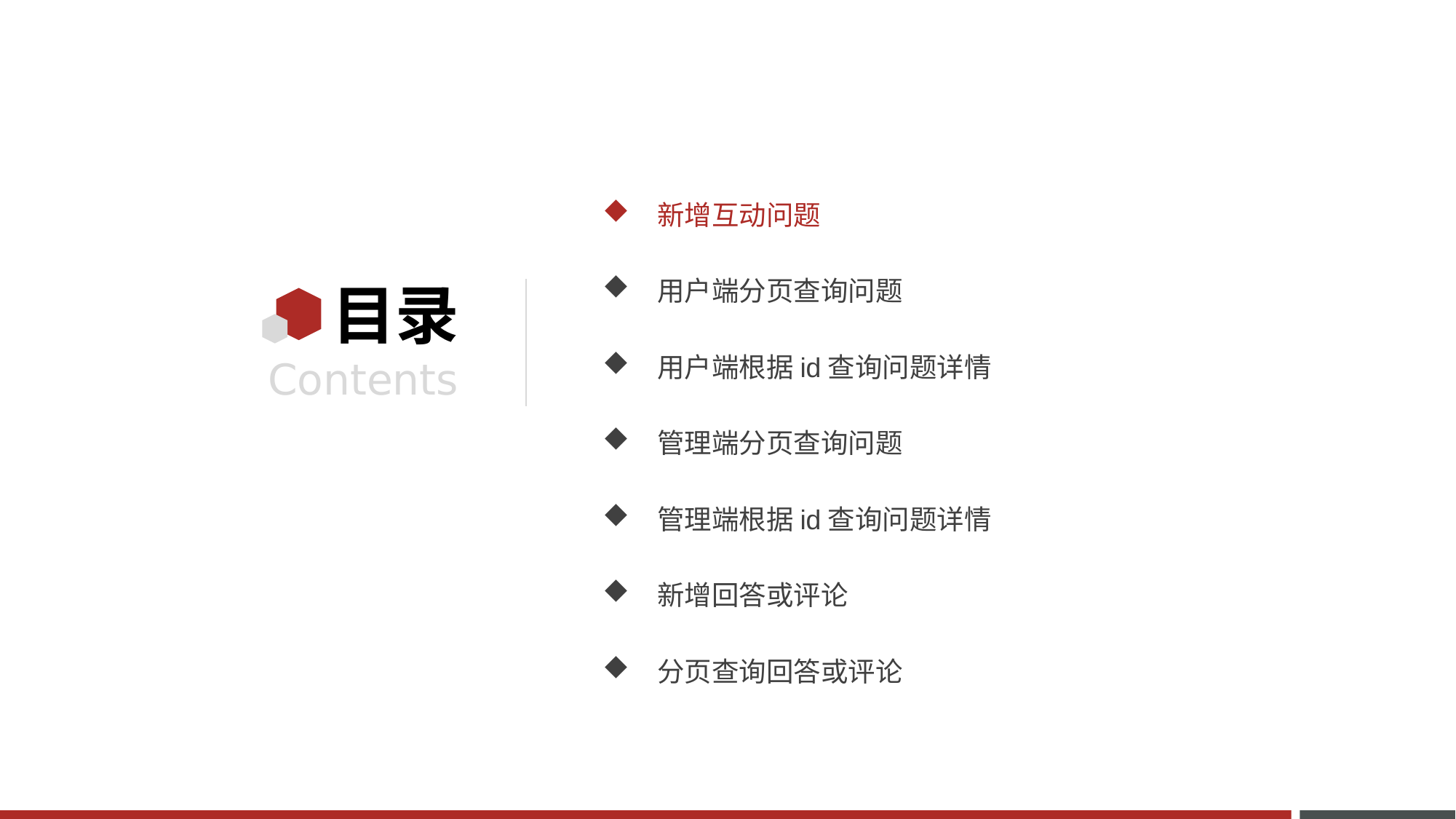

新增互动问题
用户端分页查询问题
用户端根据id查询问题详情
管理端分页查询问题
管理端根据id查询问题详情
新增回答或评论
分页查询回答或评论